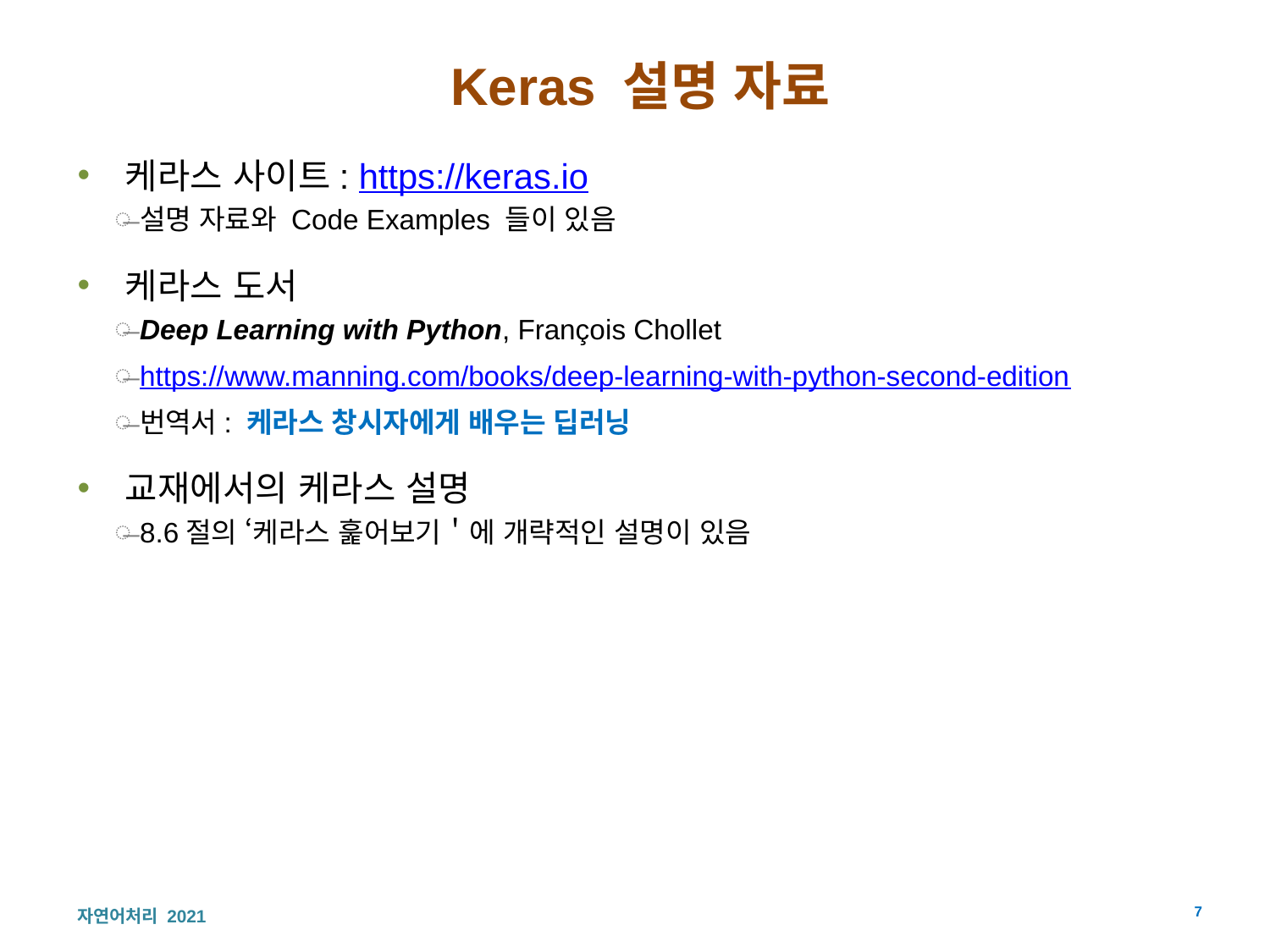

# Keras 설명 자료
케라스 사이트: https://keras.io
설명 자료와 Code Examples 들이 있음
케라스 도서
Deep Learning with Python, François Chollet
https://www.manning.com/books/deep-learning-with-python-second-edition
번역서: 케라스 창시자에게 배우는 딥러닝
교재에서의 케라스 설명
8.6절의 ‘케라스 훑어보기＇에 개략적인 설명이 있음